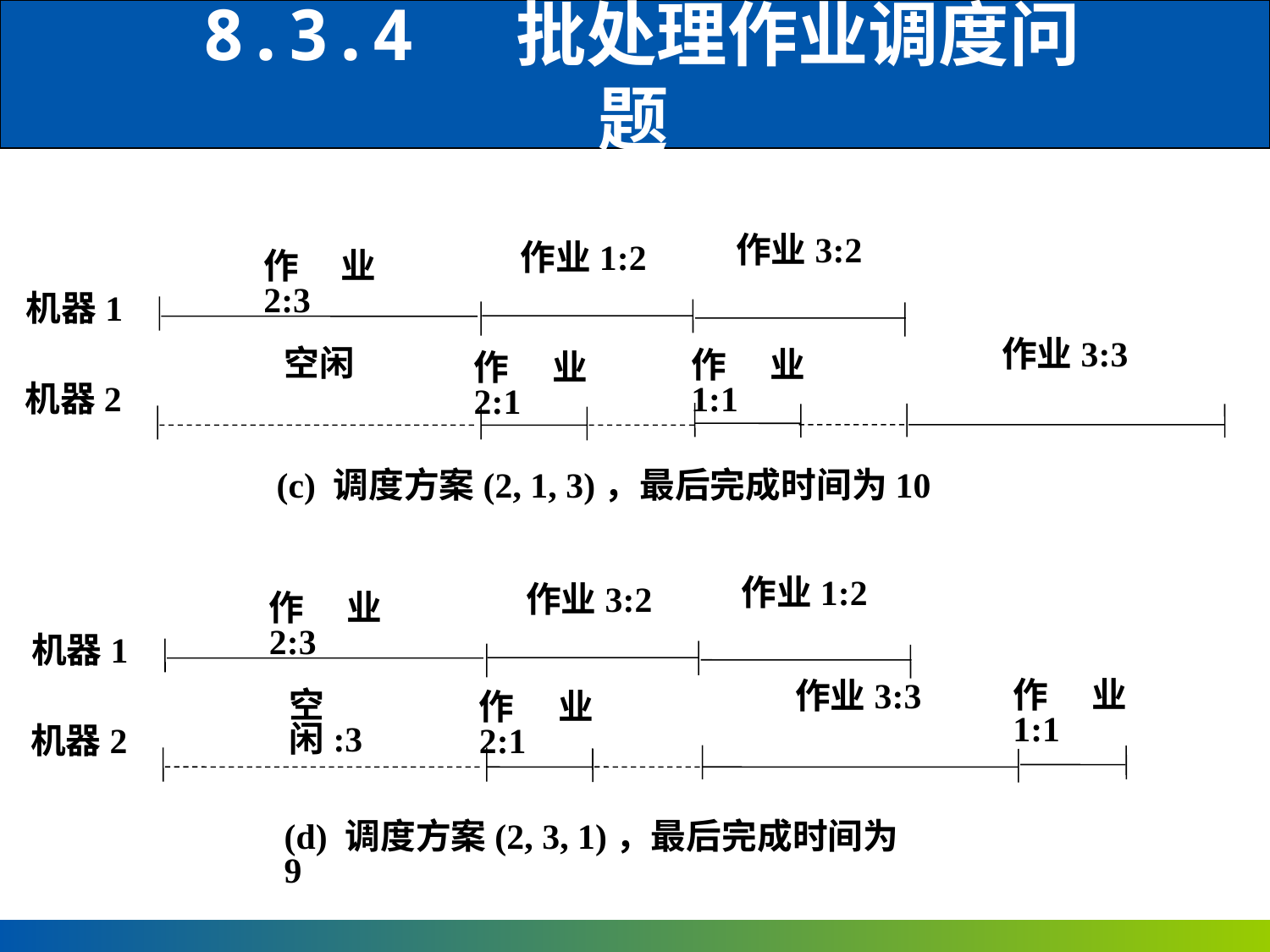

8.3.4  批处理作业调度问题
作业3:2
作业1:2
作业2:3
机器1

作业3:3
空闲
作业1:1
作业2:1
机器2

(c) 调度方案(2, 1, 3)，最后完成时间为10
作业1:2
作业3:2
作业2:3
机器1

作业1:1
作业3:3
空闲:3
作业2:1
机器2

(d) 调度方案(2, 3, 1)，最后完成时间为9